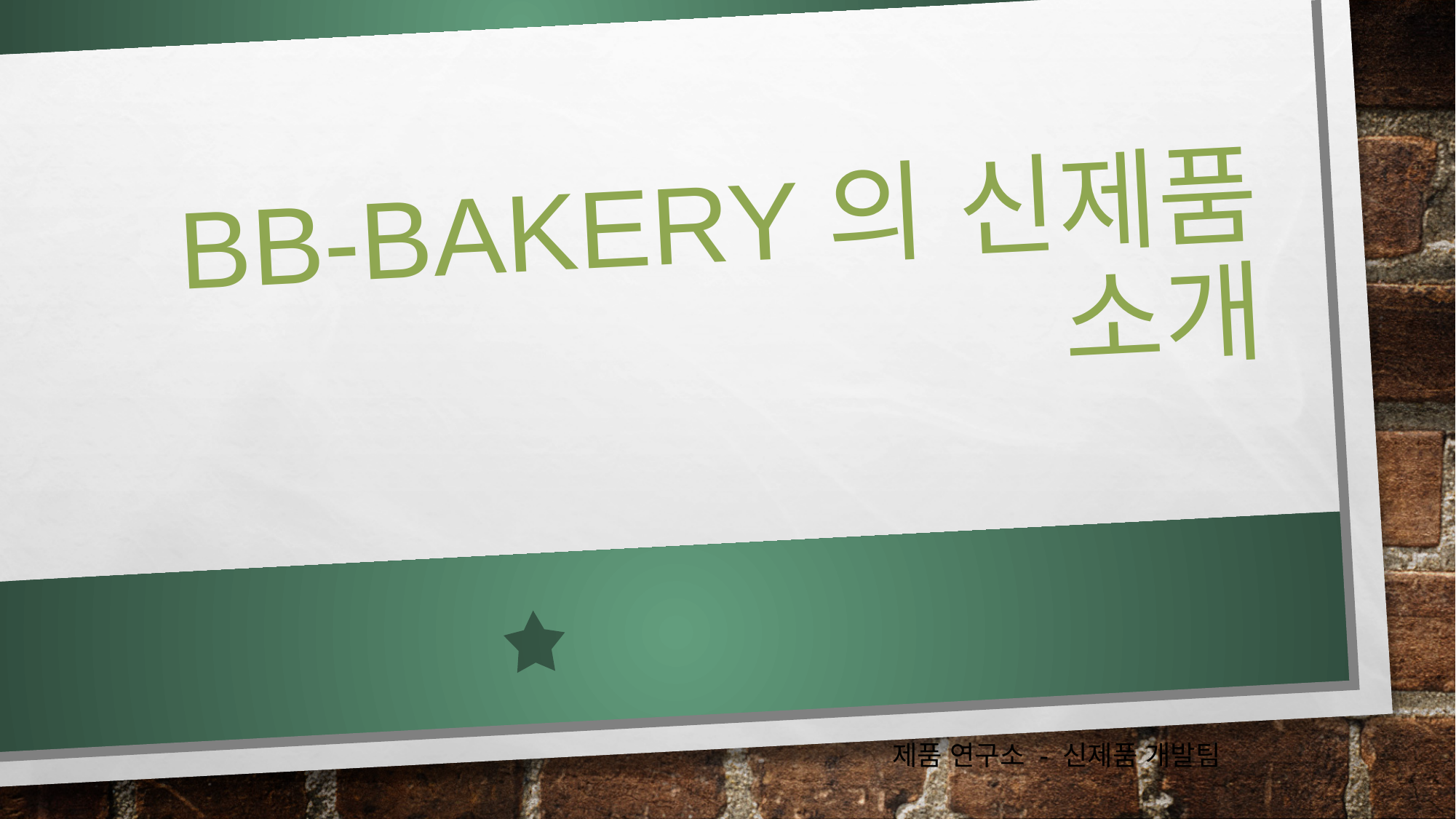

# BB-Bakery의 신제품 소개

제품 연구소 - 신제품 개발팀